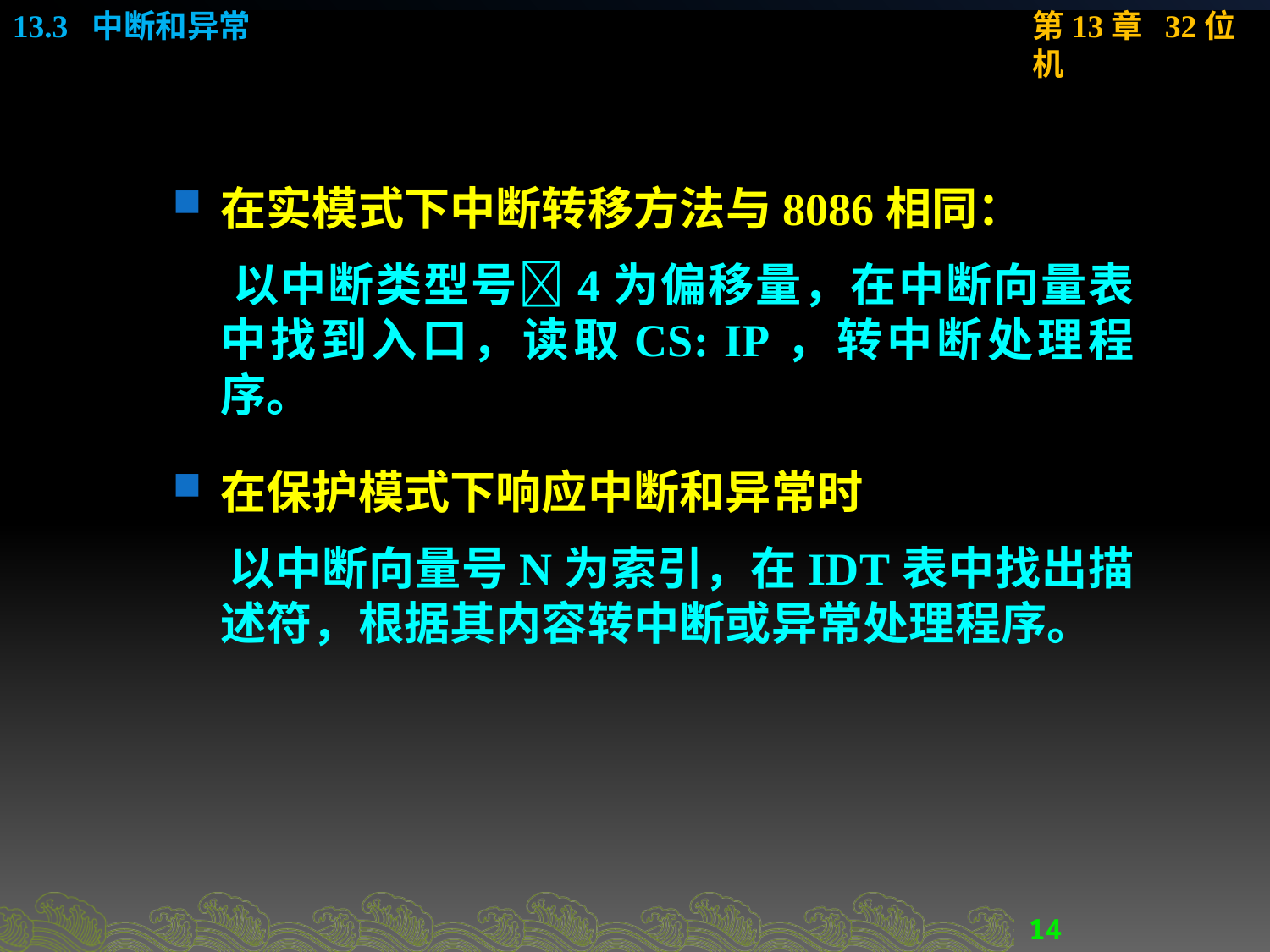

在实模式下中断转移方法与8086相同：
    以中断类型号×4为偏移量，在中断向量表中找到入口，读取CS: IP，转中断处理程序。
在保护模式下响应中断和异常时
    以中断向量号N为索引，在IDT表中找出描述符，根据其内容转中断或异常处理程序。